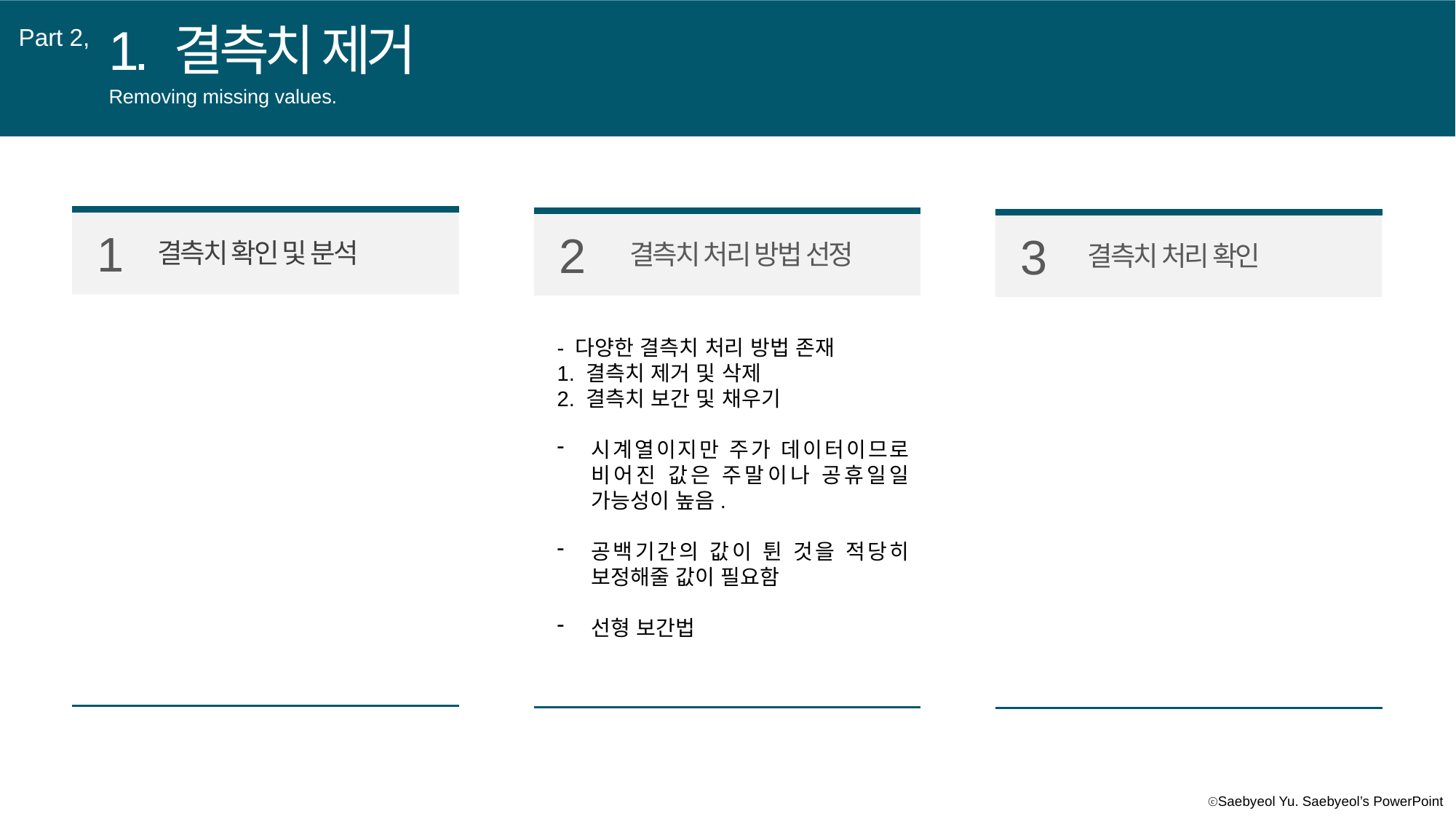

1. 결측치 제거
Part 2,
Removing missing values.

1
2
3
결측치 확인 및 분석
결측치 처리 방법 선정
결측치 처리 확인
- 다양한 결측치 처리 방법 존재
1. 결측치 제거 및 삭제
2. 결측치 보간 및 채우기

시계열이지만 주가 데이터이므로 비어진 값은 주말이나 공휴일일 가능성이 높음.

공백기간의 값이 튄 것을 적당히 보정해줄 값이 필요함

선형 보간법